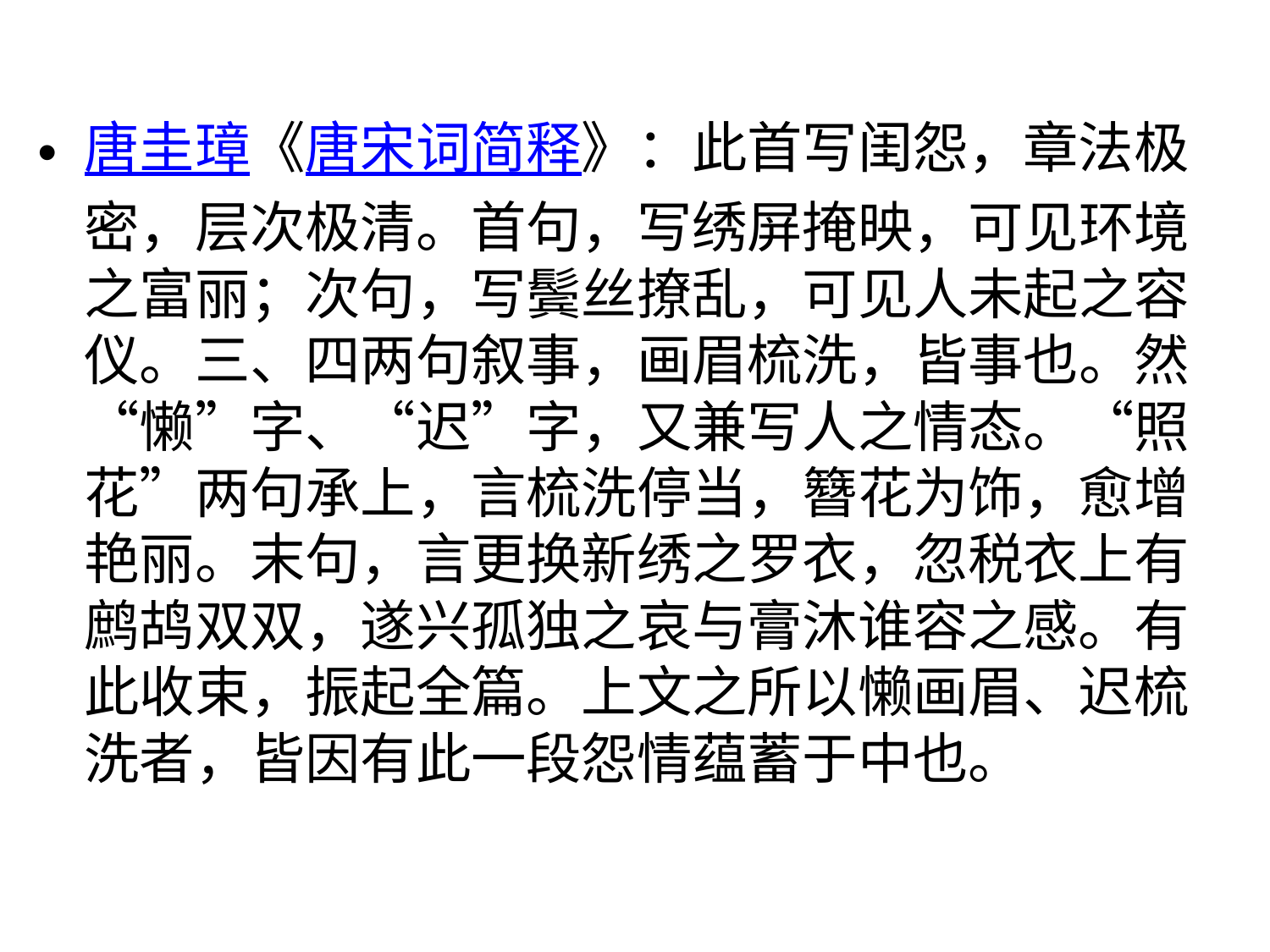

#
唐圭璋《唐宋词简释》：此首写闺怨，章法极密，层次极清。首句，写绣屏掩映，可见环境之富丽；次句，写鬓丝撩乱，可见人未起之容仪。三、四两句叙事，画眉梳洗，皆事也。然“懒”字、“迟”字，又兼写人之情态。“照花”两句承上，言梳洗停当，簪花为饰，愈增艳丽。末句，言更换新绣之罗衣，忽税衣上有鹧鸪双双，遂兴孤独之哀与膏沐谁容之感。有此收束，振起全篇。上文之所以懒画眉、迟梳洗者，皆因有此一段怨情蕴蓄于中也。